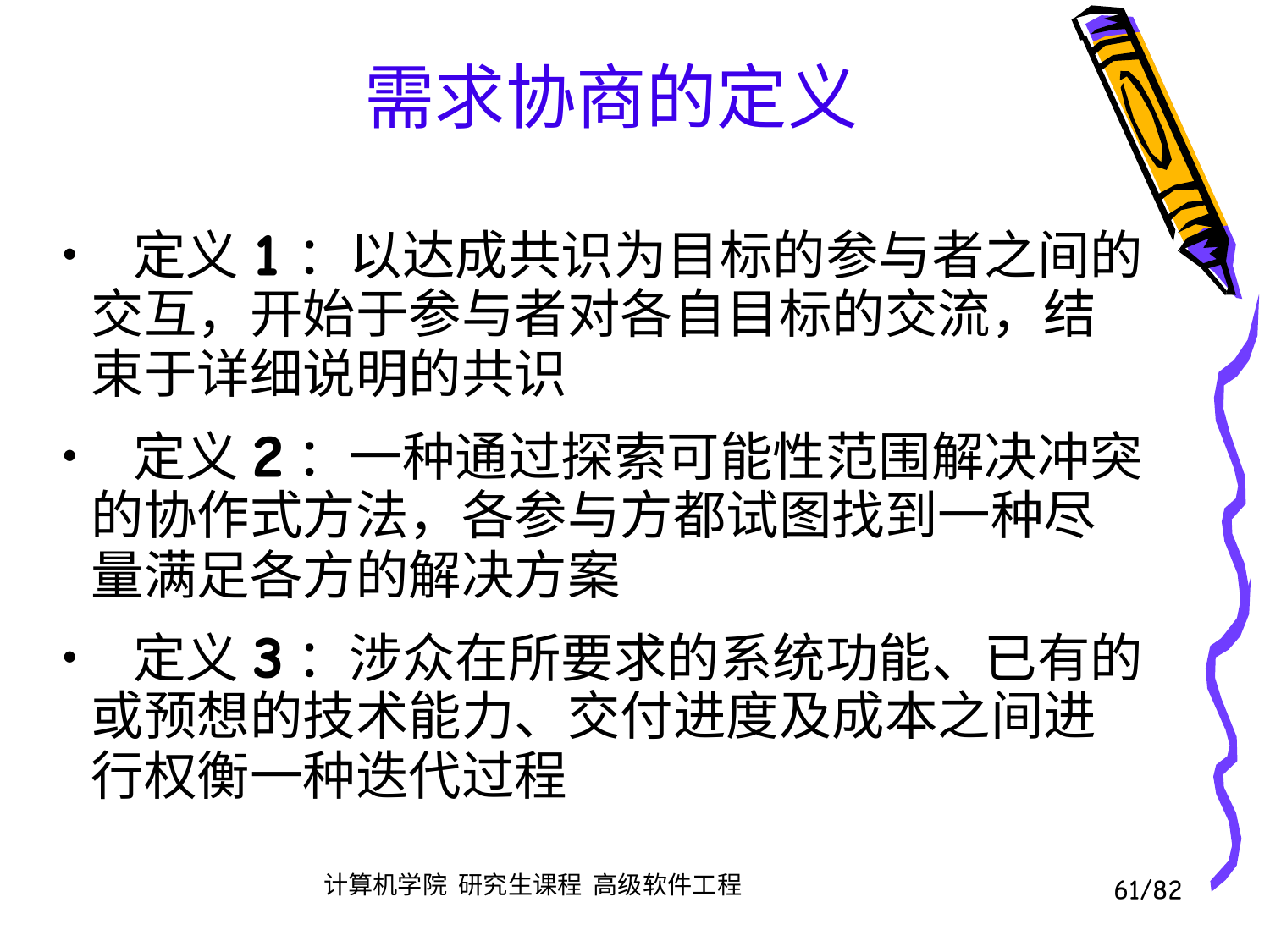

需求协商的定义

•  定义1：以达成共识为目标的参与者之间的
	交互，开始于参与者对各自目标的交流，结
	束于详细说明的共识
•  定义2：一种通过探索可能性范围解决冲突
	的协作式方法，各参与方都试图找到一种尽
	量满足各方的解决方案
•  定义3：涉众在所要求的系统功能、已有的
	或预想的技术能力、交付进度及成本之间进
	行权衡一种迭代过程

61/82
计算机学院  研究生课程  高级软件工程